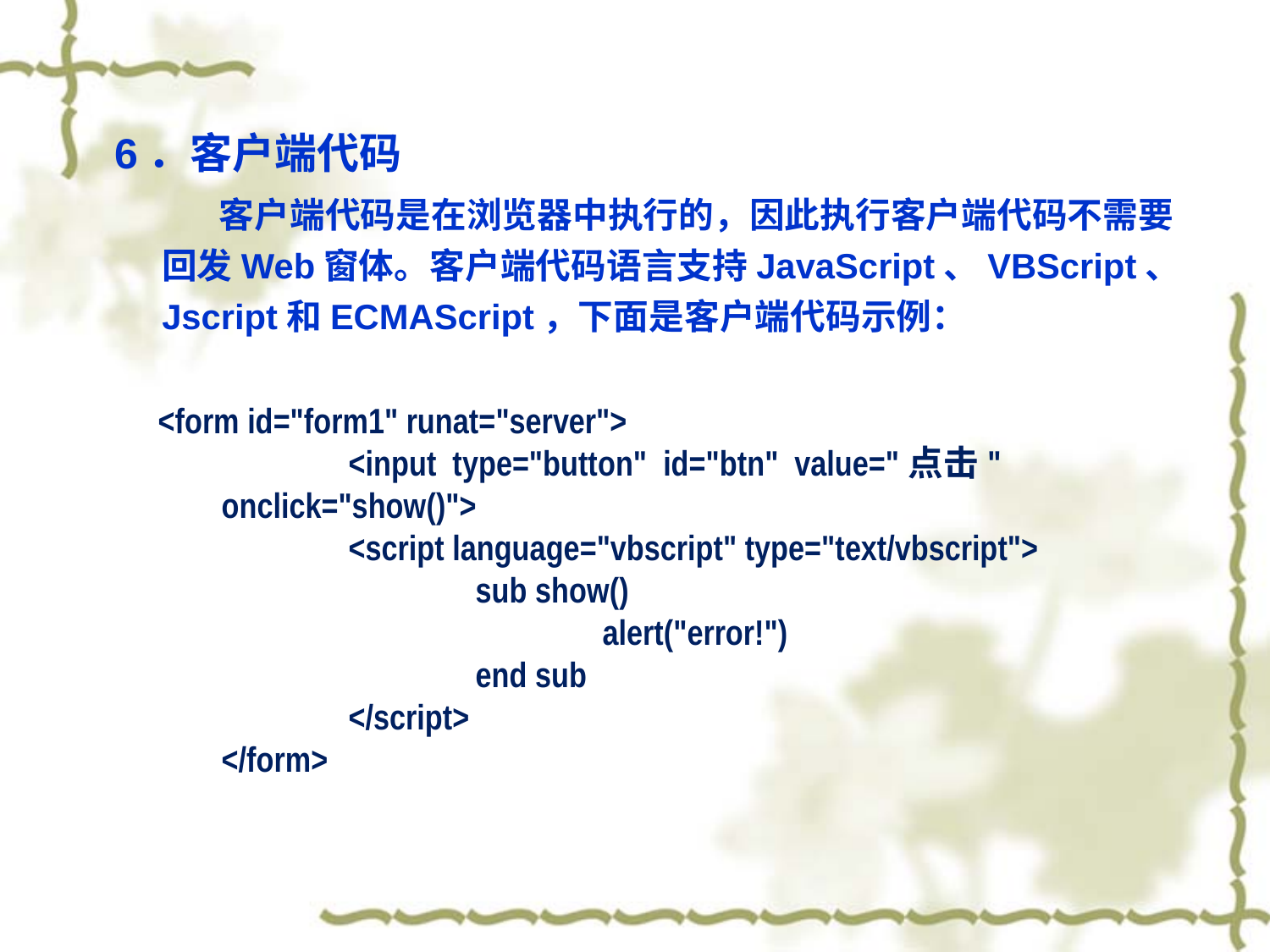

6．客户端代码
            客户端代码是在浏览器中执行的，因此执行客户端代码不需要回发Web窗体。客户端代码语言支持JavaScript、VBScript、Jscript和ECMAScript，下面是客户端代码示例：
<form id="form1" runat="server">
	<input  type="button"  id="btn"  value="点击"  	onclick="show()">
	<script language="vbscript" type="text/vbscript">
		sub show()
			alert("error!")
		end sub
	</script>
</form>